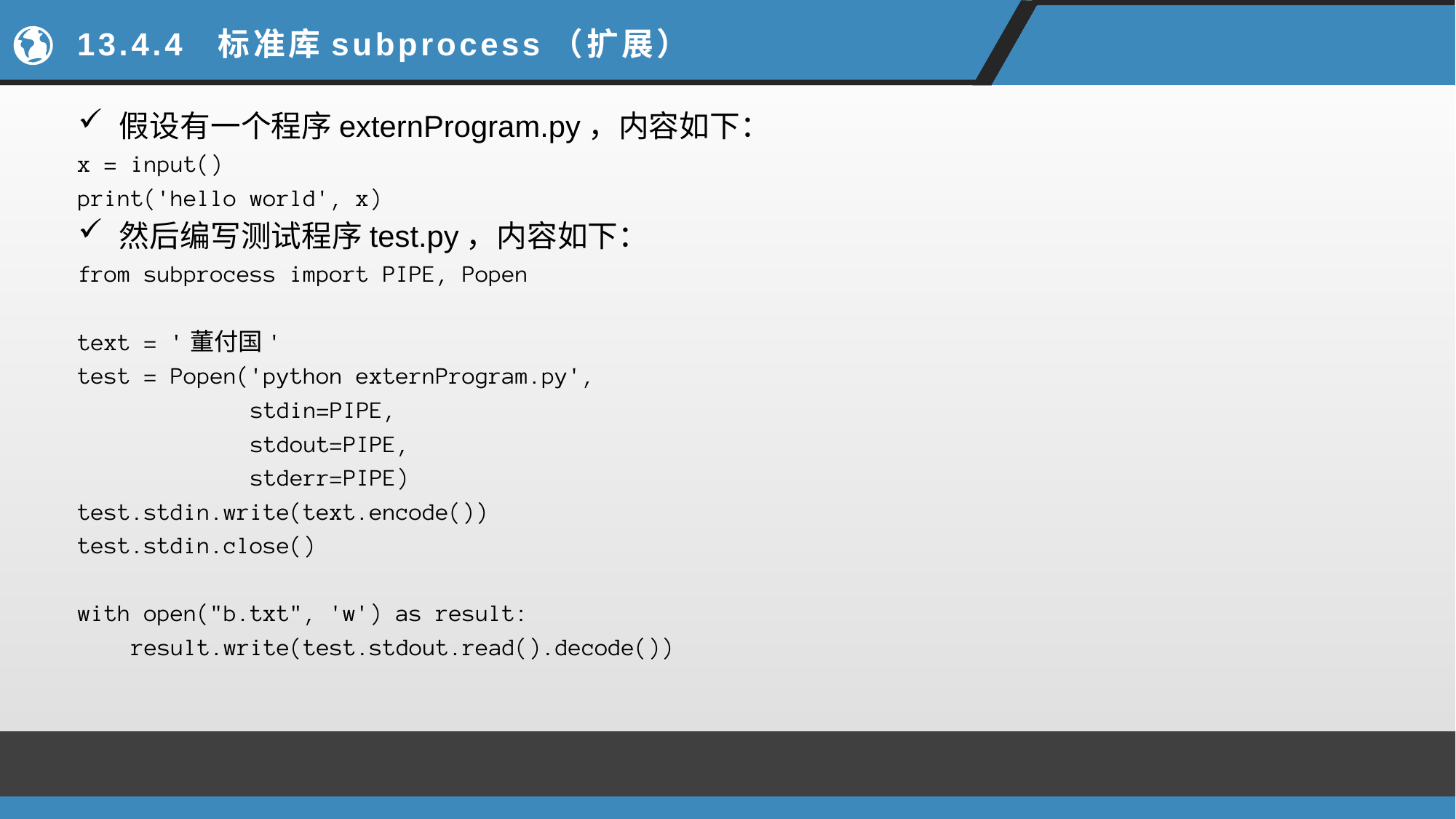

# 13.4.4  标准库subprocess（扩展）

假设有一个程序externProgram.py，内容如下：
x = input()
print('hello world', x)
然后编写测试程序test.py，内容如下：
from subprocess import PIPE, Popen

text = '董付国'
test = Popen('python externProgram.py',
             stdin=PIPE,
             stdout=PIPE,
             stderr=PIPE)
test.stdin.write(text.encode())
test.stdin.close()

with open("b.txt", 'w') as result:
    result.write(test.stdout.read().decode())